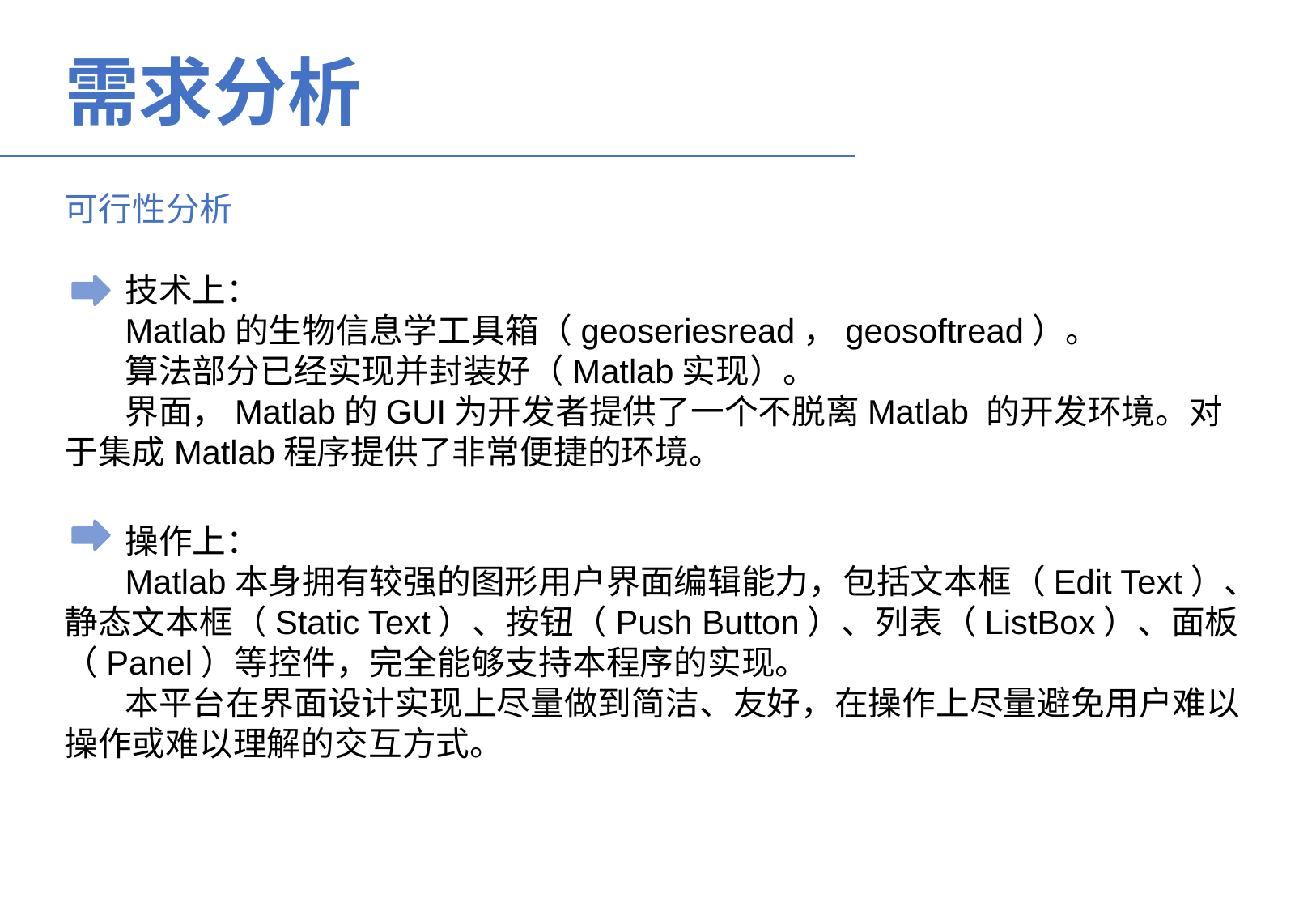

需求分析
可行性分析
技术上：
Matlab的生物信息学工具箱（geoseriesread，geosoftread）。
算法部分已经实现并封装好（Matlab实现）。
界面，Matlab的GUI为开发者提供了一个不脱离Matlab 的开发环境。对于集成Matlab程序提供了非常便捷的环境。

操作上：
Matlab本身拥有较强的图形用户界面编辑能力，包括文本框（Edit Text）、静态文本框（Static Text）、按钮（Push Button）、列表（ListBox）、面板（Panel）等控件，完全能够支持本程序的实现。
本平台在界面设计实现上尽量做到简洁、友好，在操作上尽量避免用户难以操作或难以理解的交互方式。